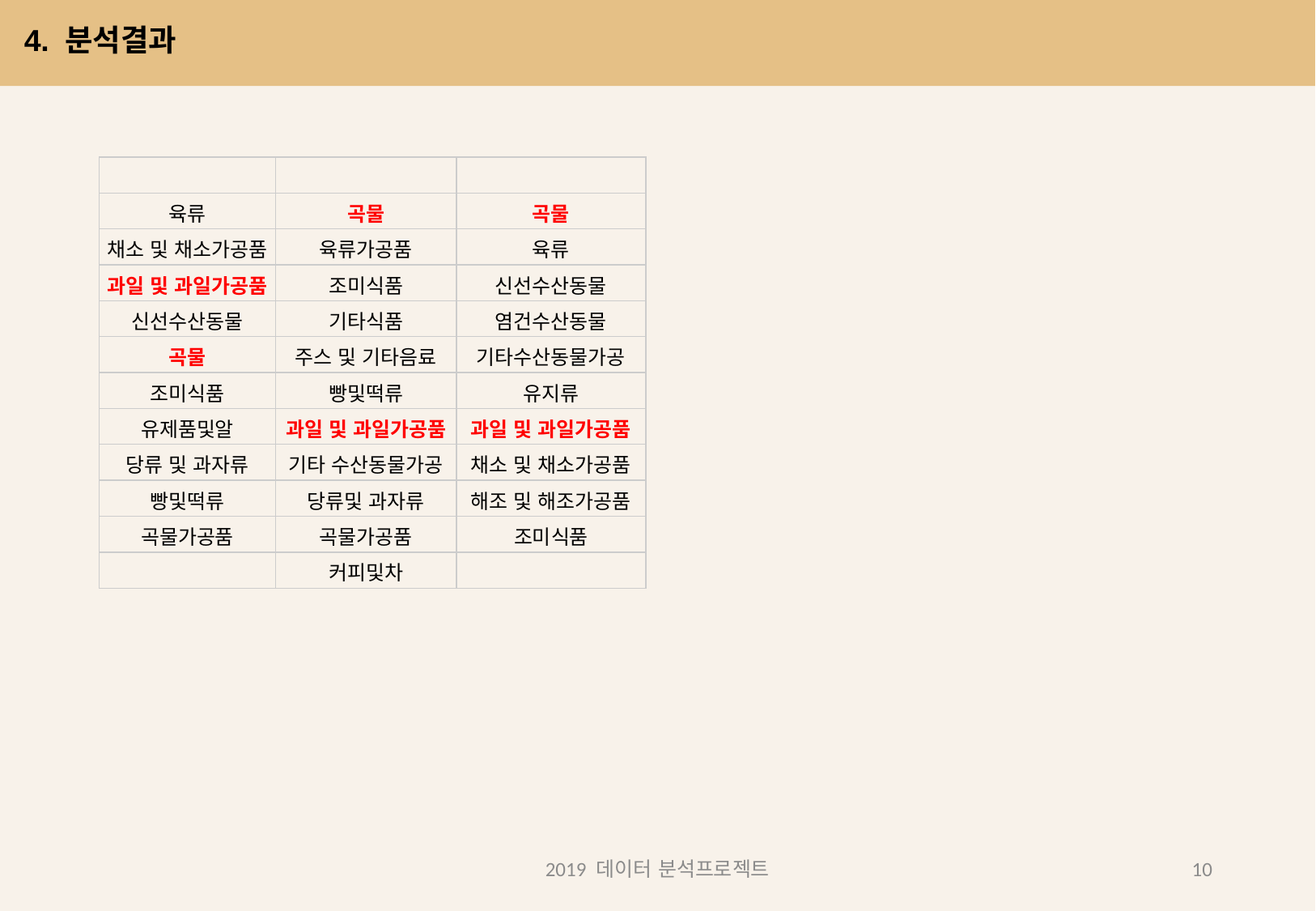

4. 분석결과
|  |  |  |
| --- | --- | --- |
| 육류 | 곡물 | 곡물 |
| 채소 및 채소가공품 | 육류가공품 | 육류 |
| 과일 및 과일가공품 | 조미식품 | 신선수산동물 |
| 신선수산동물 | 기타식품 | 염건수산동물 |
| 곡물 | 주스 및 기타음료 | 기타수산동물가공 |
| 조미식품 | 빵및떡류 | 유지류 |
| 유제품및알 | 과일 및 과일가공품 | 과일 및 과일가공품 |
| 당류 및 과자류 | 기타 수산동물가공 | 채소 및 채소가공품 |
| 빵및떡류 | 당류및 과자류 | 해조 및 해조가공품 |
| 곡물가공품 | 곡물가공품 | 조미식품 |
|  | 커피및차 |  |
2019 데이터 분석프로젝트
10